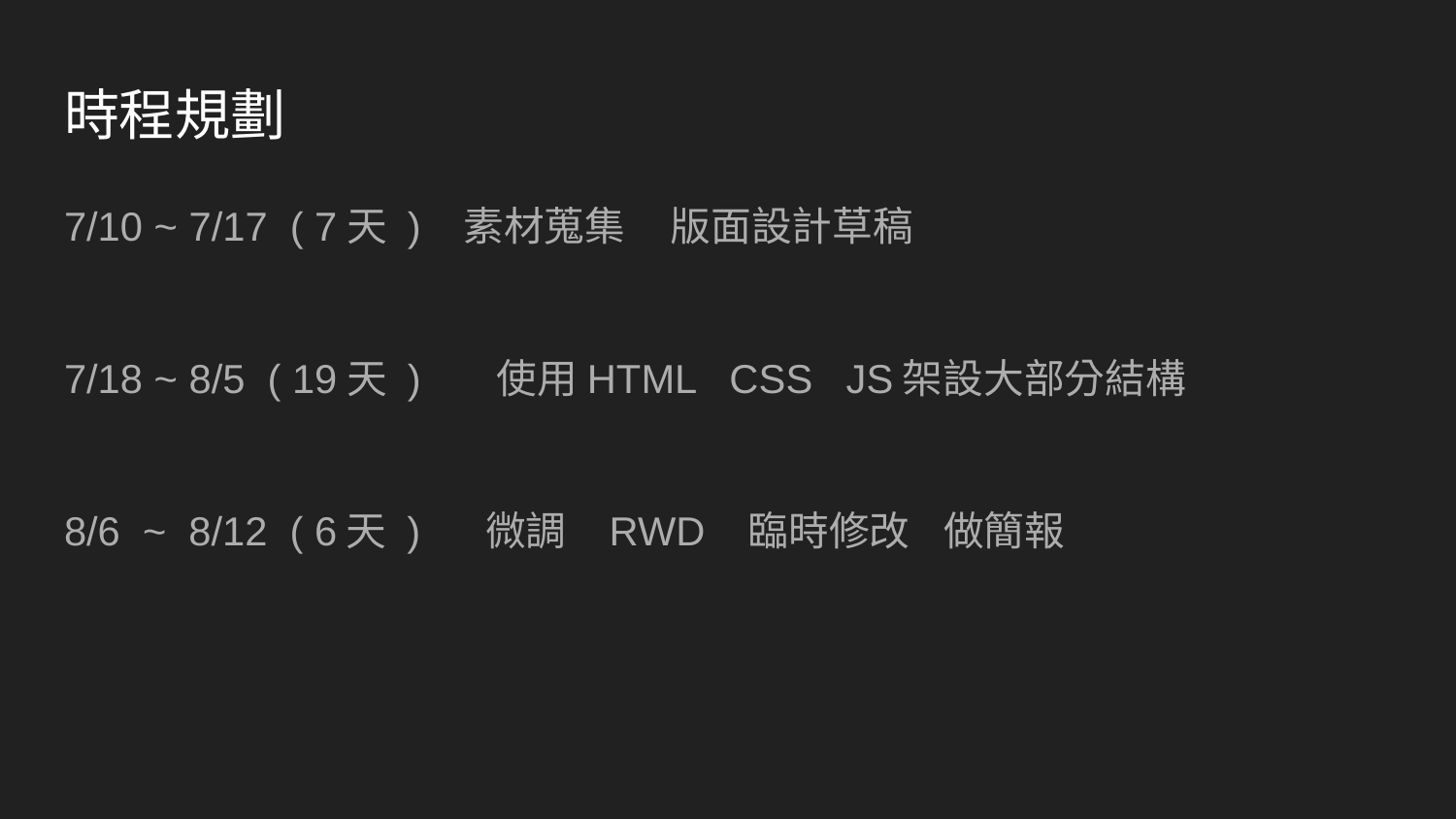

# 時程規劃
7/10 ~ 7/17  ( 7天 )   素材蒐集    版面設計草稿

7/18 ~ 8/5  ( 19天 )      使用HTML   CSS   JS架設大部分結構

8/6  ~  8/12  ( 6天 )     微調   RWD   臨時修改   做簡報